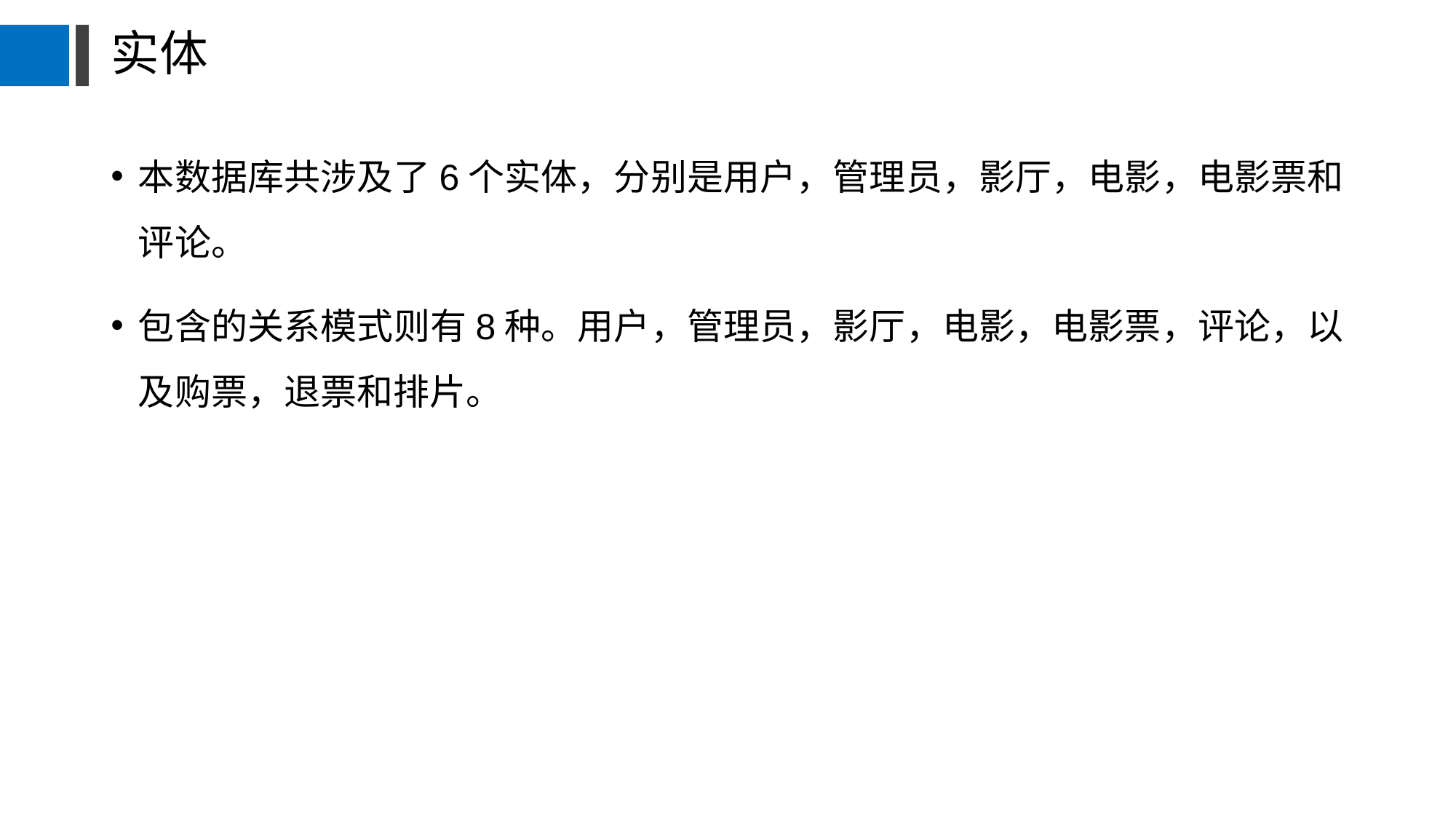

# 实体
本数据库共涉及了6个实体，分别是用户，管理员，影厅，电影，电影票和评论。
包含的关系模式则有8种。用户，管理员，影厅，电影，电影票，评论，以及购票，退票和排片。